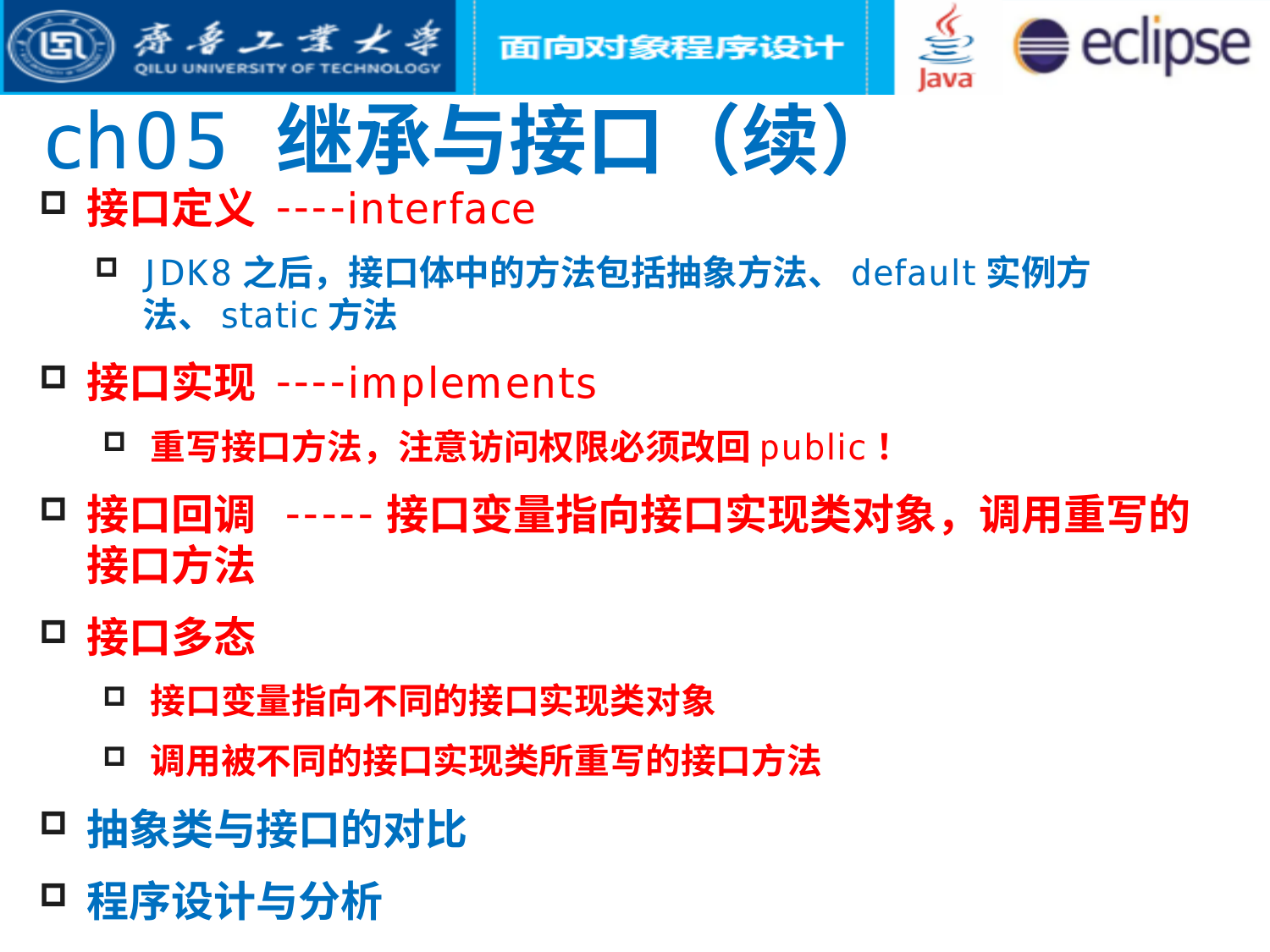

# ch05 继承与接口（续）
接口定义 ----interface
JDK8之后，接口体中的方法包括抽象方法、default实例方法、static方法
接口实现 ----implements
重写接口方法，注意访问权限必须改回public！
接口回调  -----接口变量指向接口实现类对象，调用重写的接口方法
接口多态
接口变量指向不同的接口实现类对象
调用被不同的接口实现类所重写的接口方法
抽象类与接口的对比
程序设计与分析

11